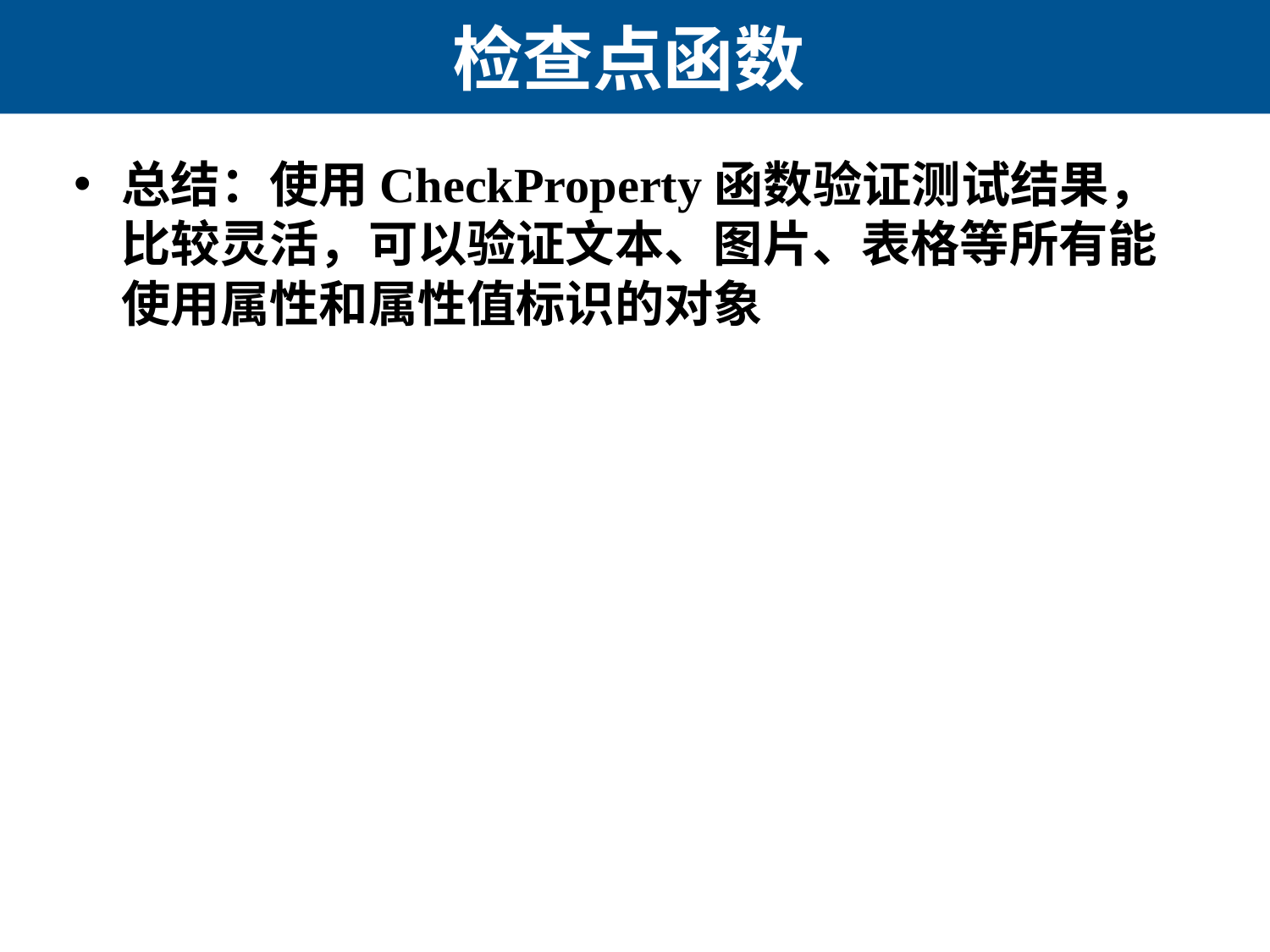

# 检查点函数
总结：使用CheckProperty函数验证测试结果，比较灵活，可以验证文本、图片、表格等所有能使用属性和属性值标识的对象